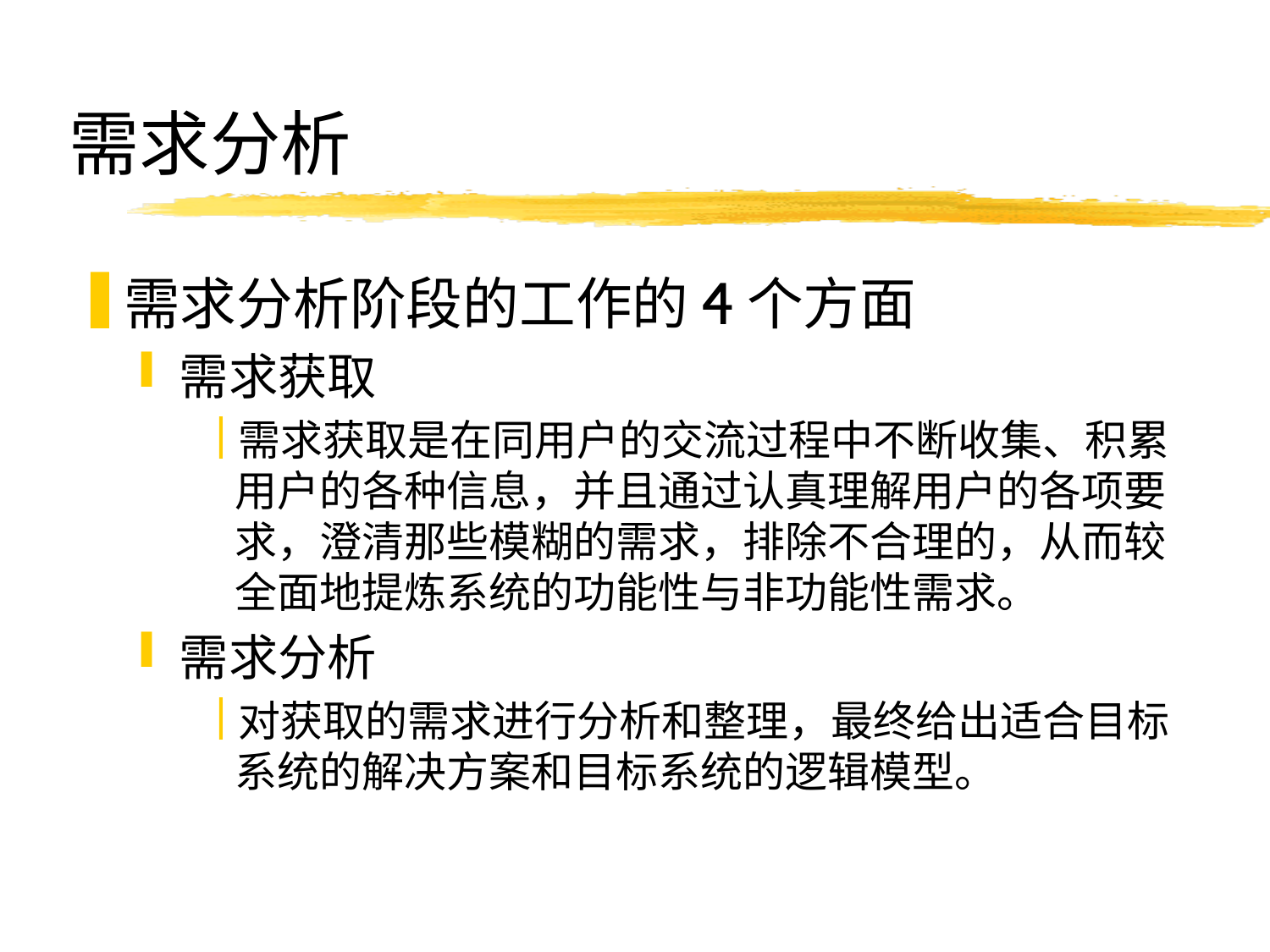

# 需求分析
需求分析阶段的工作的4个方面
需求获取
需求获取是在同用户的交流过程中不断收集、积累用户的各种信息，并且通过认真理解用户的各项要求，澄清那些模糊的需求，排除不合理的，从而较全面地提炼系统的功能性与非功能性需求。
需求分析
对获取的需求进行分析和整理，最终给出适合目标系统的解决方案和目标系统的逻辑模型。